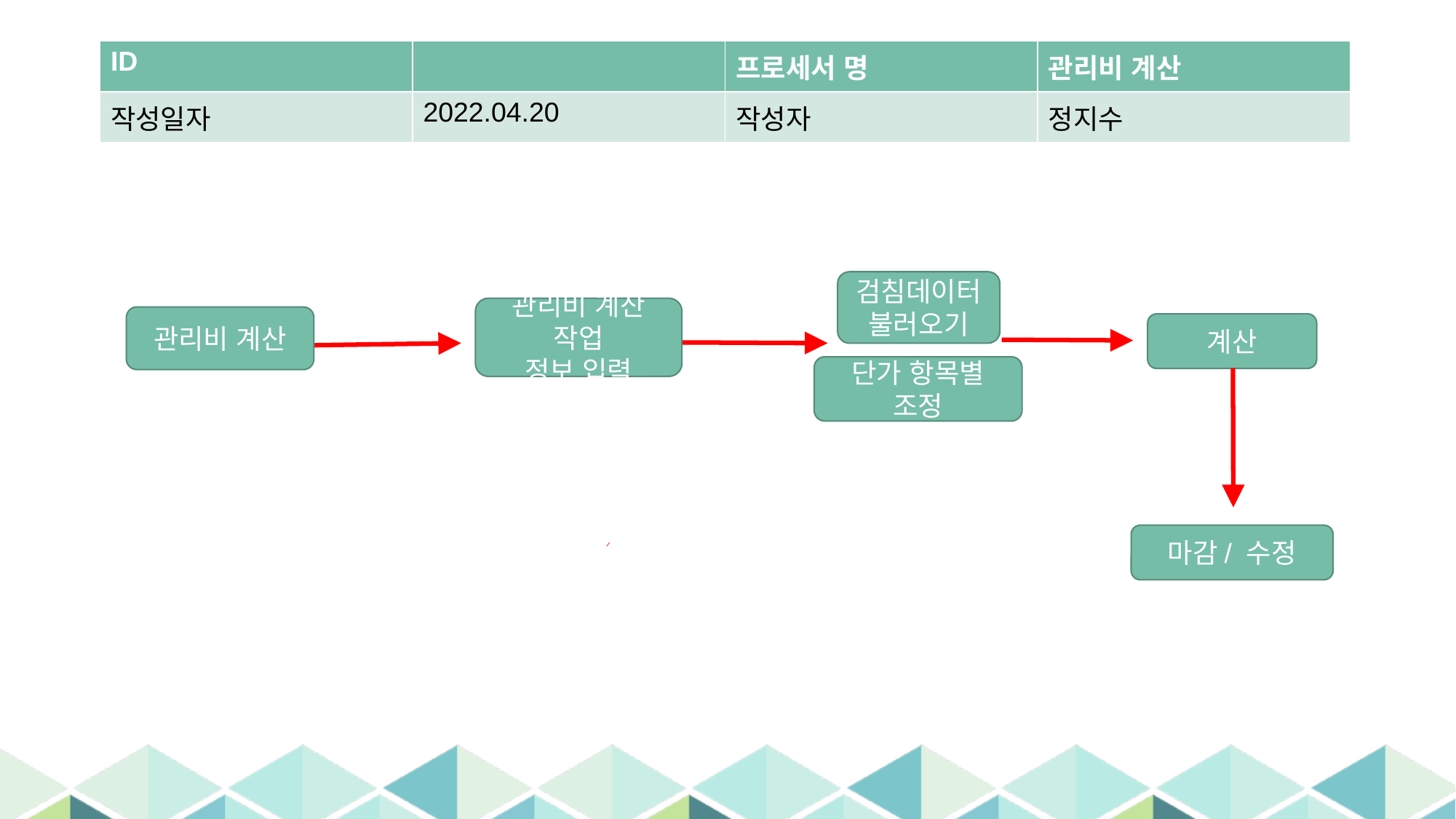

| ID |  | 프로세서 명 | 관리비 계산 |
| --- | --- | --- | --- |
| 작성일자 | 2022.04.20 | 작성자 | 정지수 |
검침데이터 불러오기
관리비 계산 작업
정보 입력
관리비 계산
계산
단가 항목별 조정
마감/ 수정